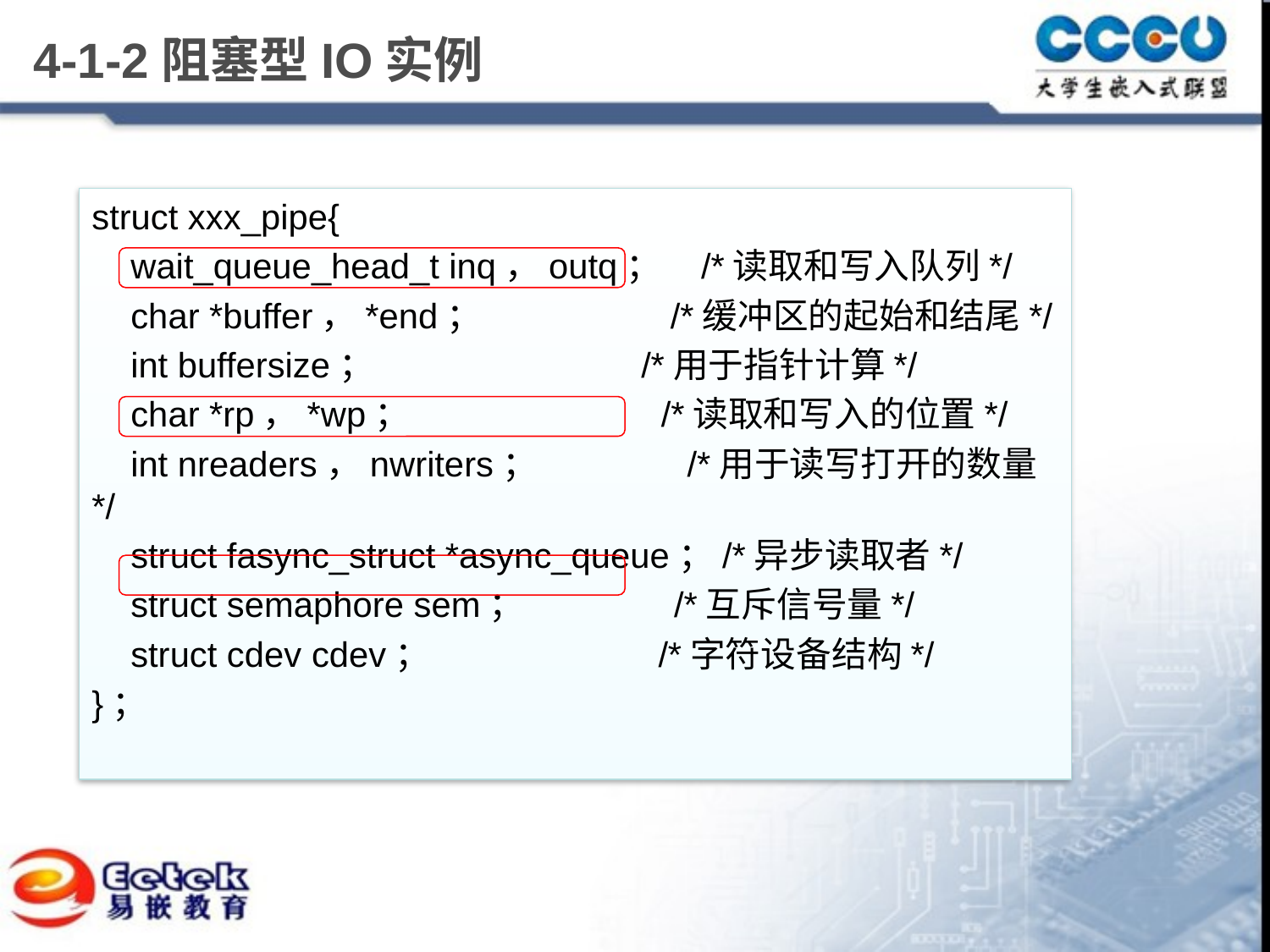

# 4-1-2阻塞型IO实例
struct xxx_pipe{
    wait_queue_head_t inq，outq；    /*读取和写入队列*/
    char *buffer，*end；                       /*缓冲区的起始和结尾*/
    int buffersize；                                 /*用于指针计算*/
    char *rp，*wp；                               /*读取和写入的位置*/
    int nreaders，nwriters；                  /*用于读写打开的数量*/
    struct fasync_struct *async_queue；/*异步读取者*/
    struct semaphore sem；                  /*互斥信号量*/
    struct cdev cdev；                            /*字符设备结构*/
}；